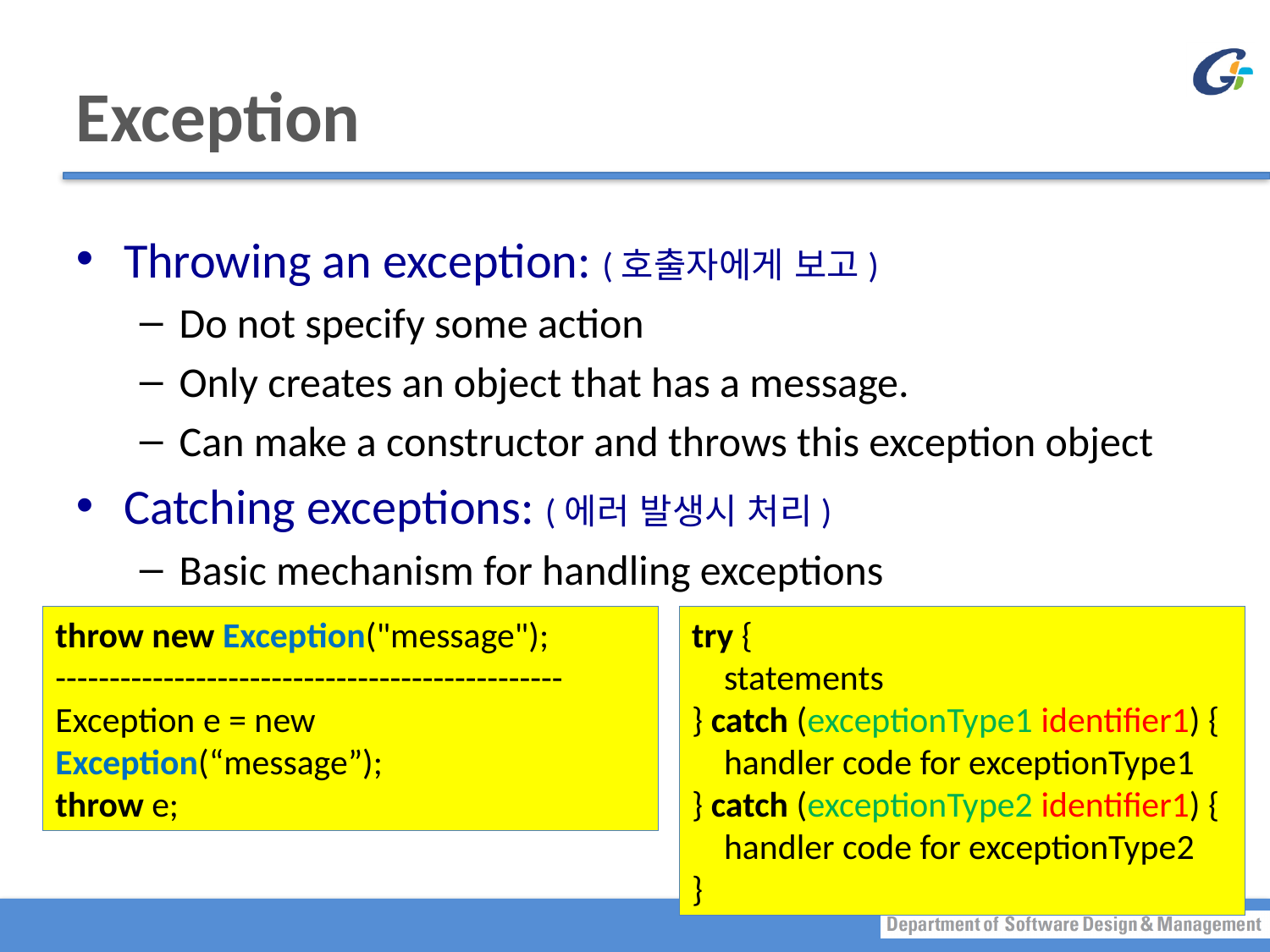

# Exception
Throwing an exception: (호출자에게 보고)
Do not specify some action
Only creates an object that has a message.
Can make a constructor and throws this exception object
Catching exceptions: (에러 발생시 처리)
Basic mechanism for handling exceptions
throw new Exception("message");
-----------------------------------------------
Exception e = new Exception(“message”);
throw e;
try {
    statements
} catch (exceptionType1 identifier1) {
    handler code for exceptionType1
} catch (exceptionType2 identifier1) {
    handler code for exceptionType2
}